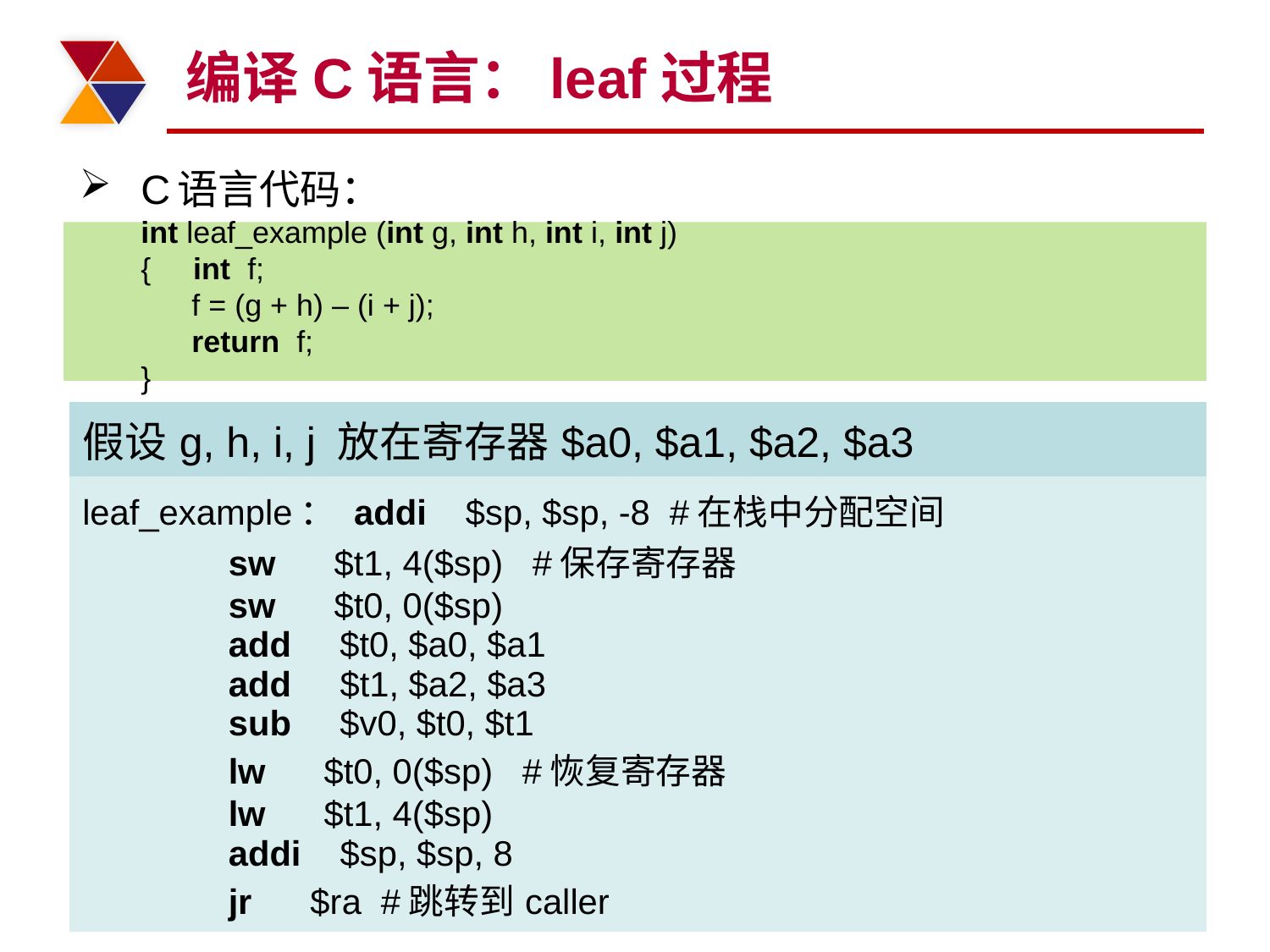

# 编译C语言：leaf过程
C语言代码：
int leaf_example (int g, int h, int i, int j)
{     int  f;
      f = (g + h) – (i + j);
      return  f;
}

| 假设g, h, i, j 放在寄存器$a0, $a1, $a2, $a3 |
| --- |
| leaf\_example： addi $sp, $sp, -8 #在栈中分配空间 sw $t1, 4($sp) #保存寄存器 sw $t0, 0($sp) add $t0, $a0, $a1 add $t1, $a2, $a3 sub $v0, $t0, $t1 lw $t0, 0($sp) #恢复寄存器 lw $t1, 4($sp) addi $sp, $sp, 8 jr $ra #跳转到caller |